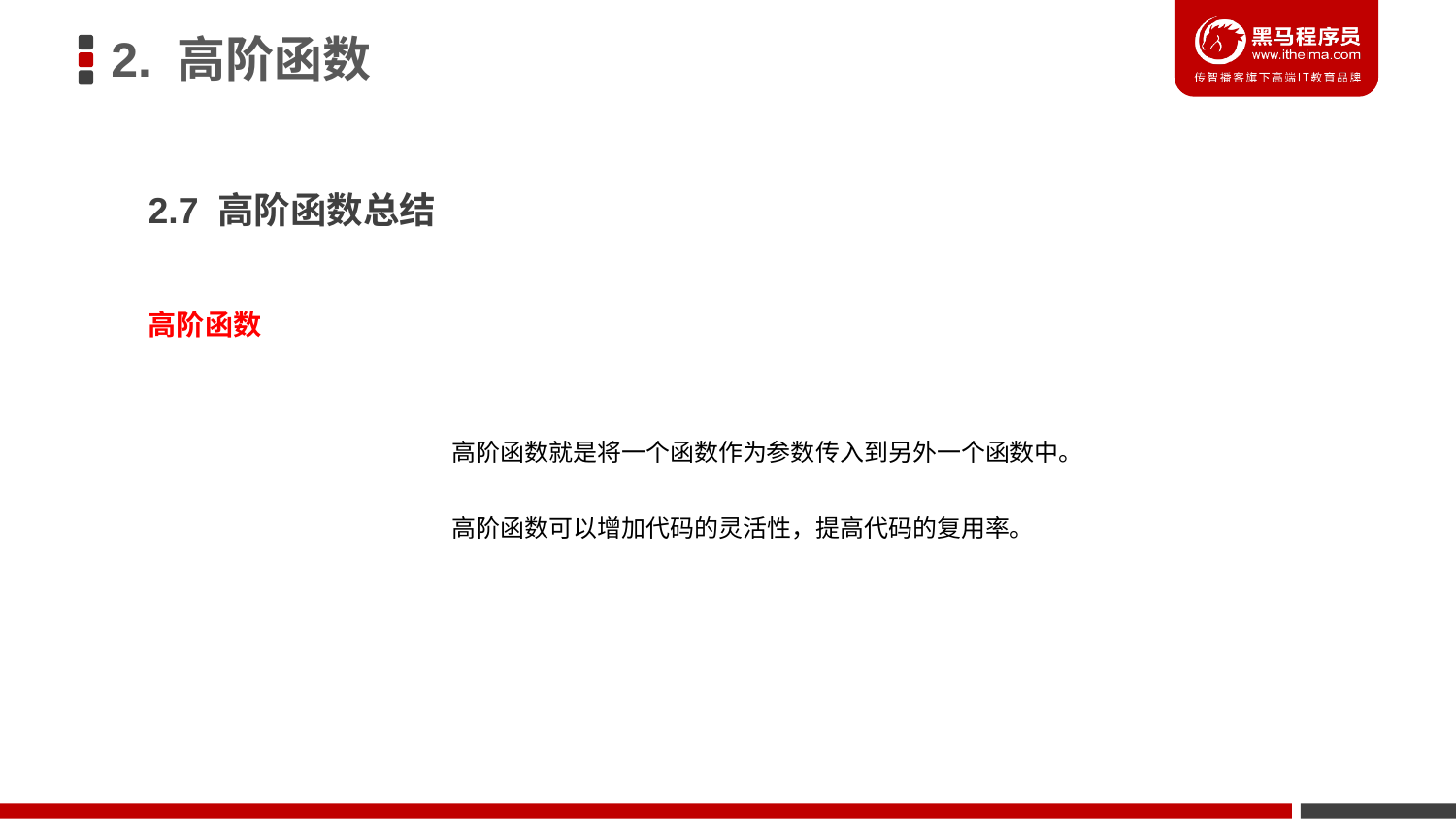

2. 高阶函数
2.7 高阶函数总结
高阶函数
	高阶函数就是将一个函数作为参数传入到另外一个函数中。

	高阶函数可以增加代码的灵活性，提高代码的复用率。